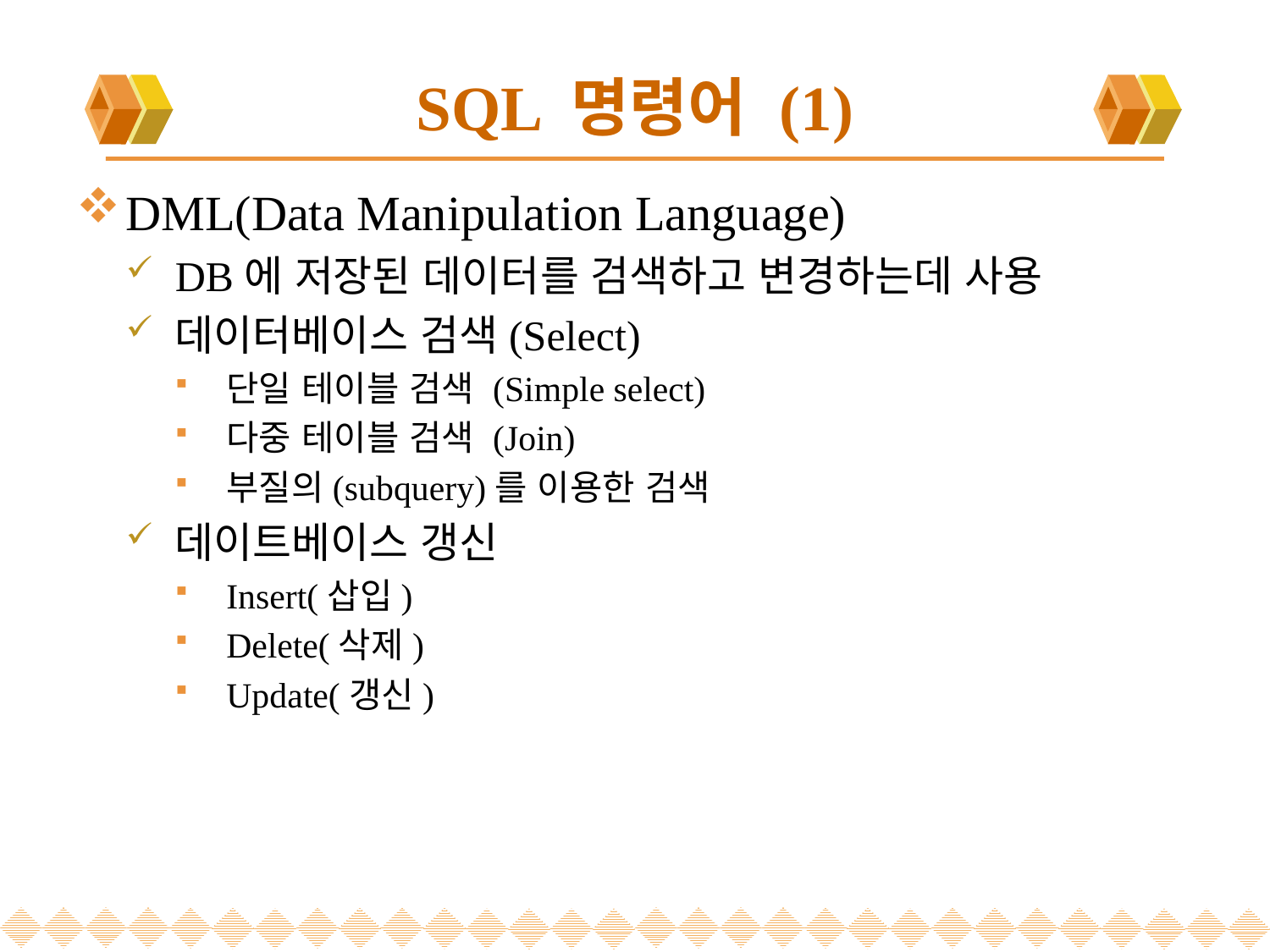

# SQL 명령어 (1)
DML(Data Manipulation Language)
DB에 저장된 데이터를 검색하고 변경하는데 사용
데이터베이스 검색(Select)
단일 테이블 검색 (Simple select)
다중 테이블 검색 (Join)
부질의(subquery)를 이용한 검색
데이트베이스 갱신
Insert(삽입)
Delete(삭제)
Update(갱신)